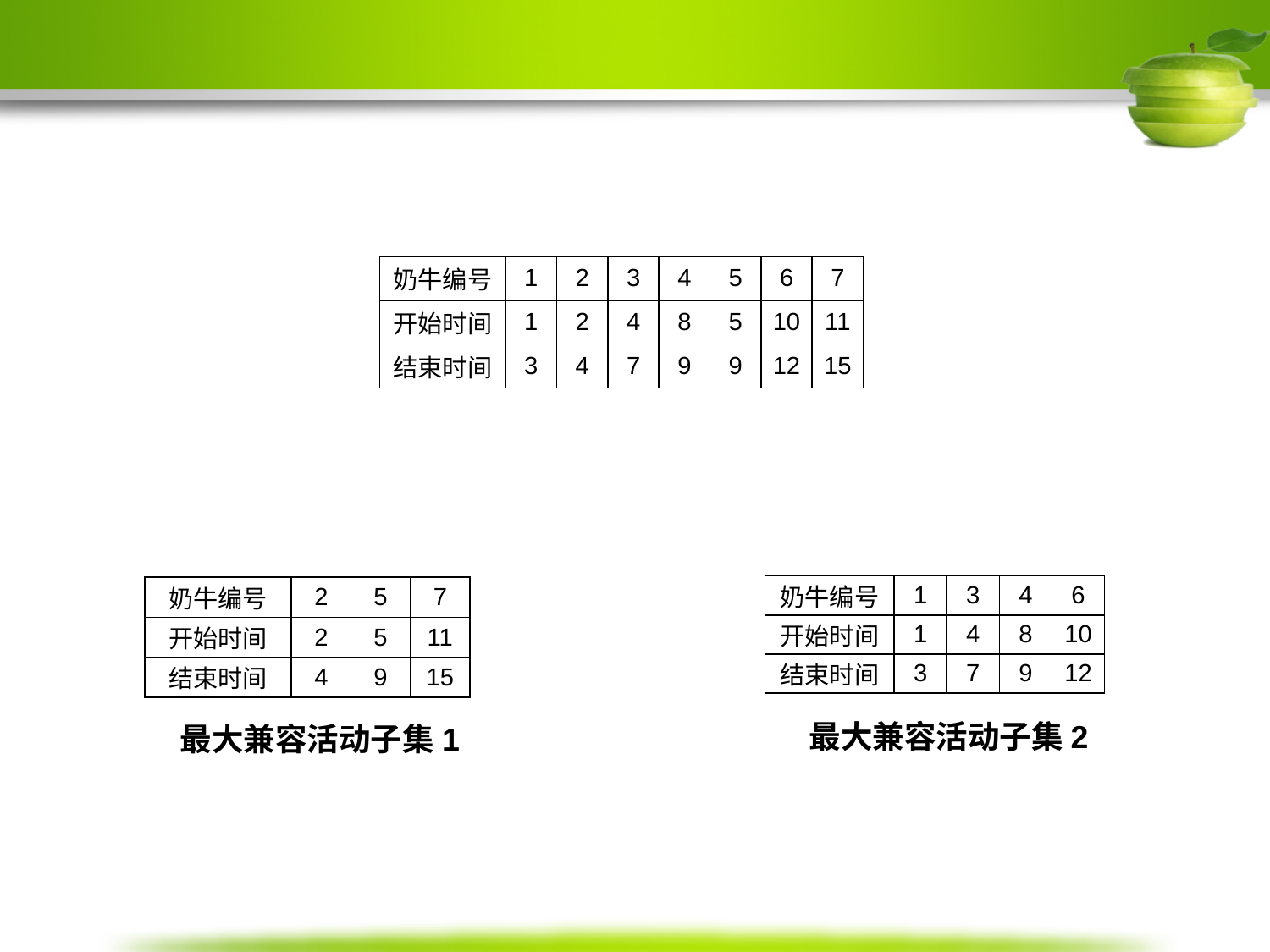

| 奶牛编号 | 1 | 2 | 3 | 4 | 5 | 6 | 7 |
| --- | --- | --- | --- | --- | --- | --- | --- |
| 开始时间 | 1 | 2 | 4 | 8 | 5 | 10 | 11 |
| 结束时间 | 3 | 4 | 7 | 9 | 9 | 12 | 15 |
| 奶牛编号 | 1 | 3 | 4 | 6 |
| --- | --- | --- | --- | --- |
| 开始时间 | 1 | 4 | 8 | 10 |
| 结束时间 | 3 | 7 | 9 | 12 |
| 奶牛编号 | 2 | 5 | 7 |
| --- | --- | --- | --- |
| 开始时间 | 2 | 5 | 11 |
| 结束时间 | 4 | 9 | 15 |
最大兼容活动子集2
最大兼容活动子集1